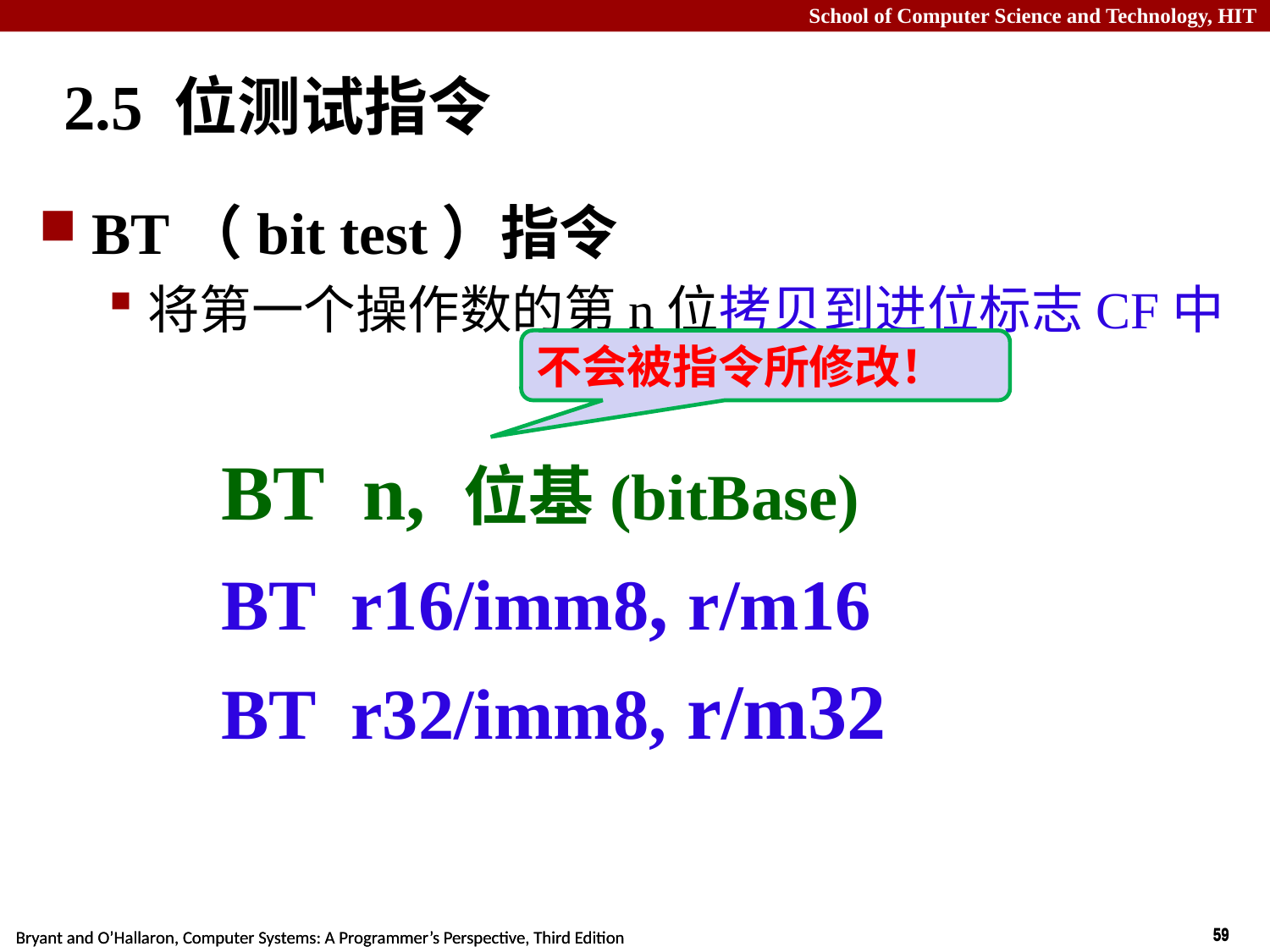

# 2.5 位测试指令
BT（bit test）指令
将第一个操作数的第n位拷贝到进位标志CF中

BT  n, 位基(bitBase)
BT  r16/imm8, r/m16
BT  r32/imm8, r/m32
不会被指令所修改！